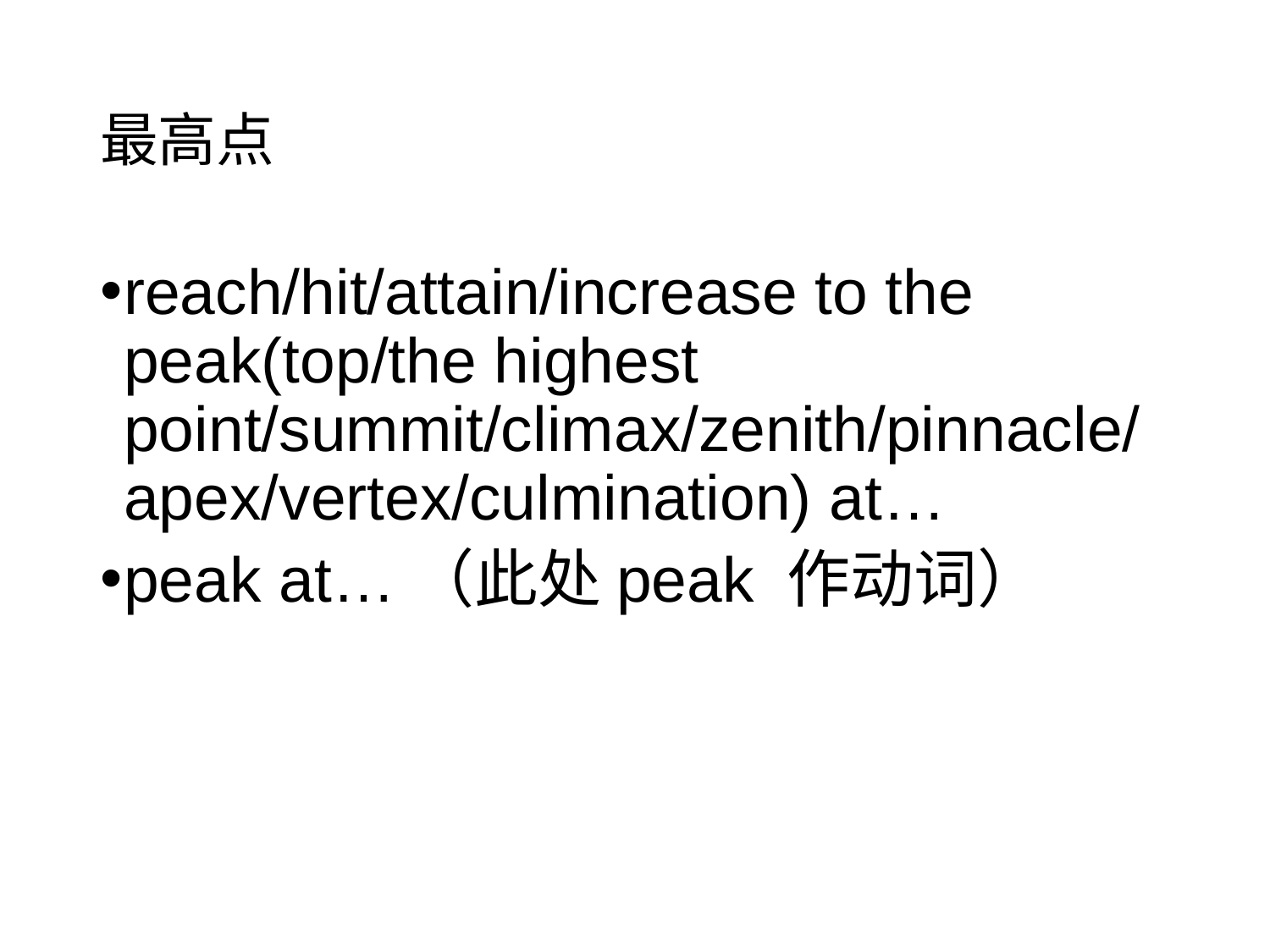

# 最高点
reach/hit/attain/increase to the peak(top/the highest point/summit/climax/zenith/pinnacle/apex/vertex/culmination) at…
peak at…（此处peak 作动词）